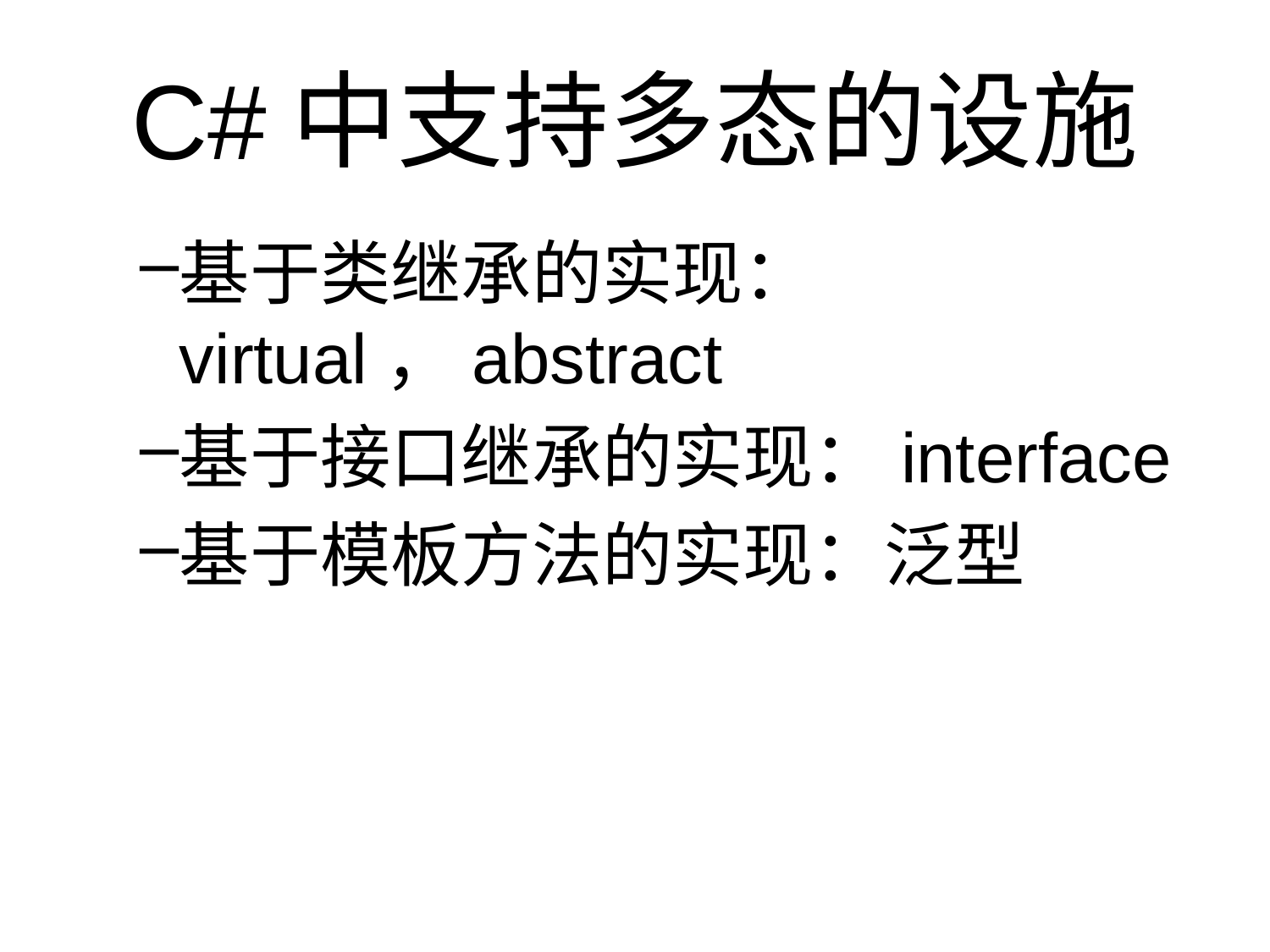

# C#中支持多态的设施
基于类继承的实现：virtual，abstract
基于接口继承的实现：interface
基于模板方法的实现：泛型